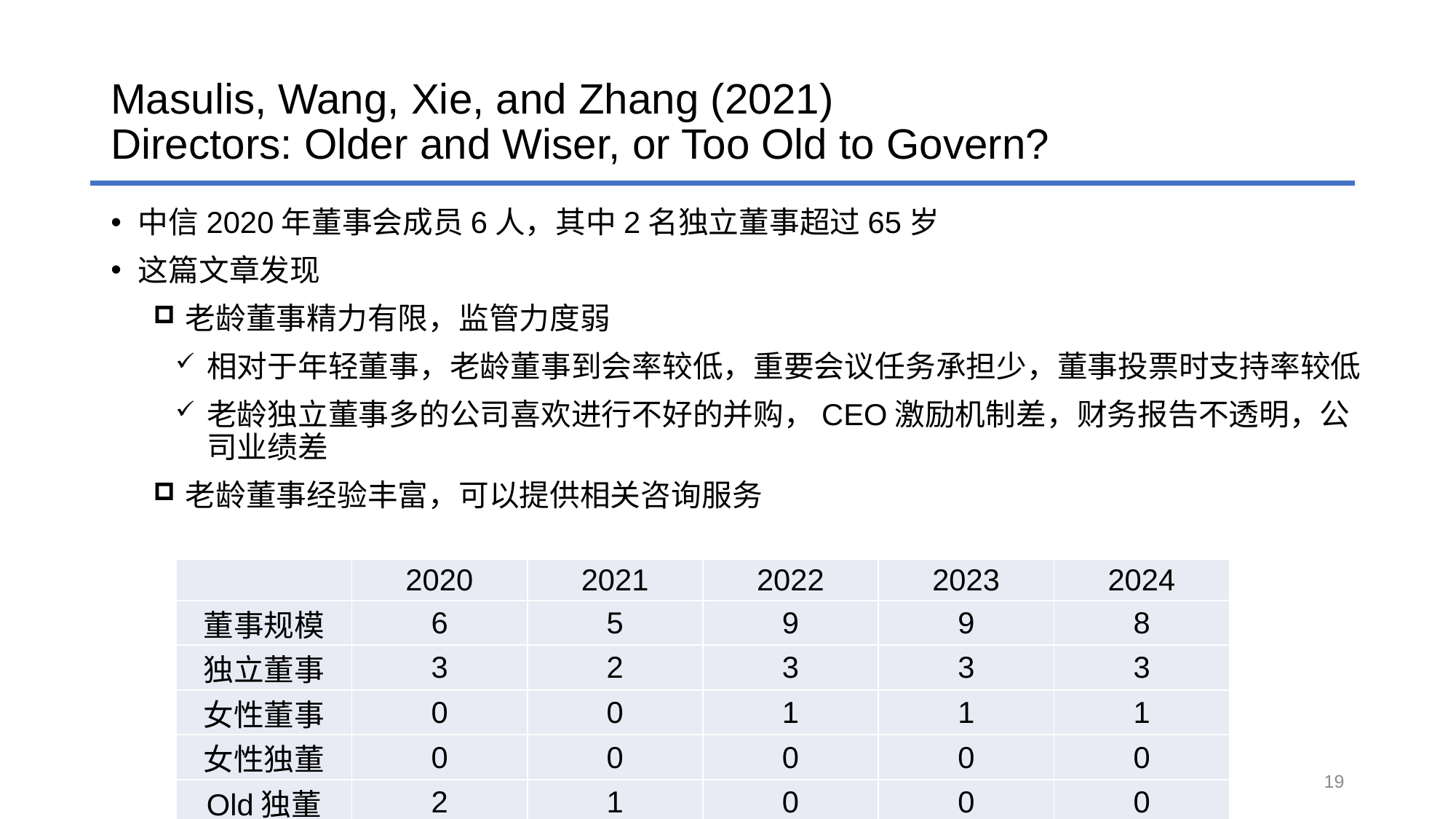

# Masulis, Wang, Xie, and Zhang (2021) Directors: Older and Wiser, or Too Old to Govern?
中信2020年董事会成员6人，其中2名独立董事超过65岁
这篇文章发现
老龄董事精力有限，监管力度弱
相对于年轻董事，老龄董事到会率较低，重要会议任务承担少，董事投票时支持率较低
老龄独立董事多的公司喜欢进行不好的并购，CEO激励机制差，财务报告不透明，公司业绩差
老龄董事经验丰富，可以提供相关咨询服务
|  | 2020 | 2021 | 2022 | 2023 | 2024 |
| --- | --- | --- | --- | --- | --- |
| 董事规模 | 6 | 5 | 9 | 9 | 8 |
| 独立董事 | 3 | 2 | 3 | 3 | 3 |
| 女性董事 | 0 | 0 | 1 | 1 | 1 |
| 女性独董 | 0 | 0 | 0 | 0 | 0 |
| Old独董 | 2 | 1 | 0 | 0 | 0 |
19